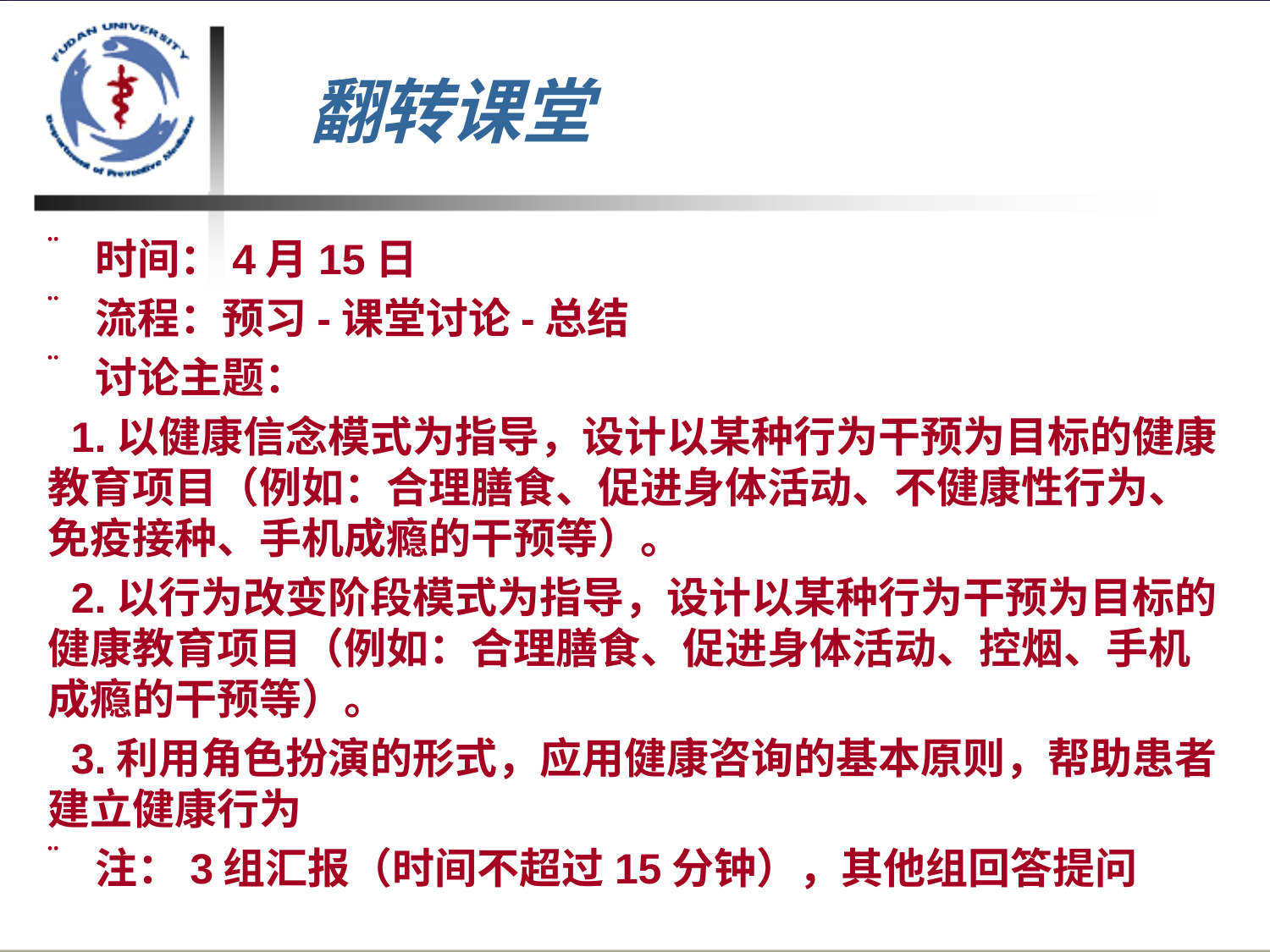

# 翻转课堂
时间：4月15日
流程：预习-课堂讨论-总结
讨论主题：
  1.以健康信念模式为指导，设计以某种行为干预为目标的健康教育项目（例如：合理膳食、促进身体活动、不健康性行为、免疫接种、手机成瘾的干预等）。
  2.以行为改变阶段模式为指导，设计以某种行为干预为目标的健康教育项目（例如：合理膳食、促进身体活动、控烟、手机成瘾的干预等）。
  3.利用角色扮演的形式，应用健康咨询的基本原则，帮助患者建立健康行为
注：3组汇报（时间不超过15分钟），其他组回答提问